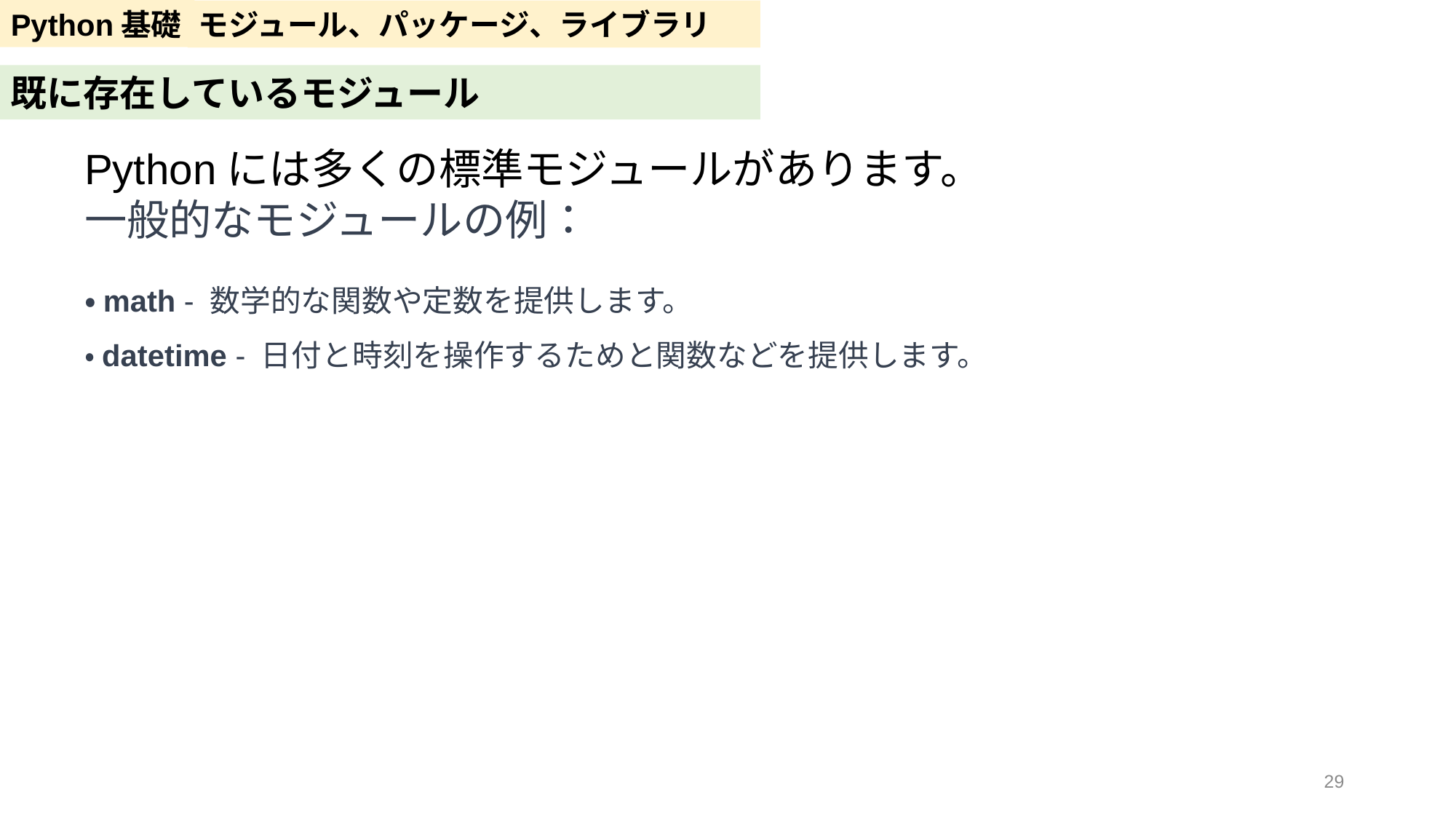

Python基礎
モジュール、パッケージ、ライブラリ
既に存在しているモジュール
Pythonには多くの標準モジュールがあります。
一般的なモジュールの例：
・math - 数学的な関数や定数を提供します。
・datetime - 日付と時刻を操作するためと関数などを提供します。
29